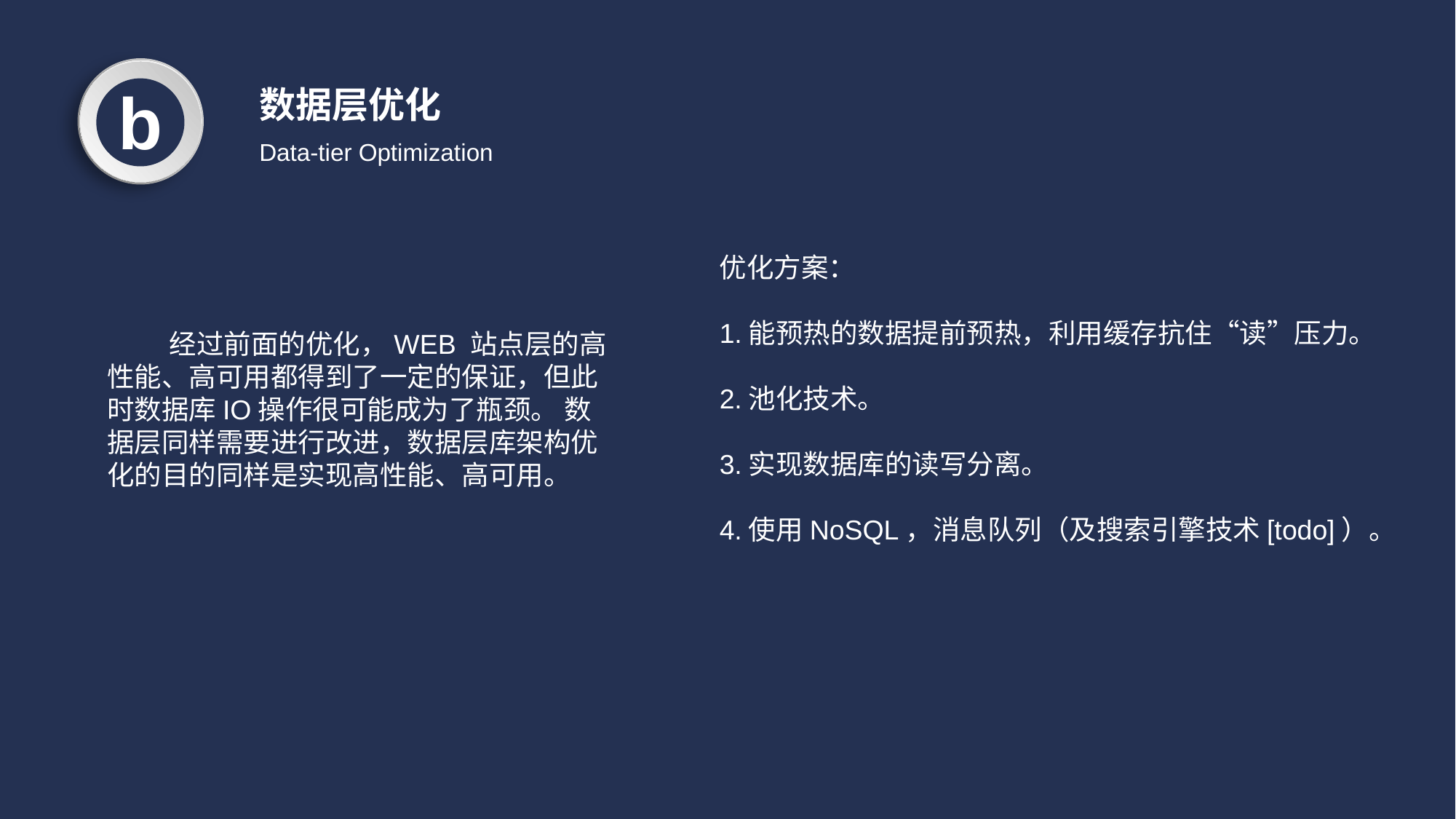

b
数据层优化
Data-tier Optimization
优化方案：

1.能预热的数据提前预热，利用缓存抗住“读”压力。

2.池化技术。

3.实现数据库的读写分离。

4.使用NoSQL，消息队列（及搜索引擎技术[todo]）。
         经过前面的优化，WEB 站点层的高性能、高可用都得到了一定的保证，但此时数据库IO操作很可能成为了瓶颈。 数据层同样需要进行改进，数据层库架构优化的目的同样是实现高性能、高可用。